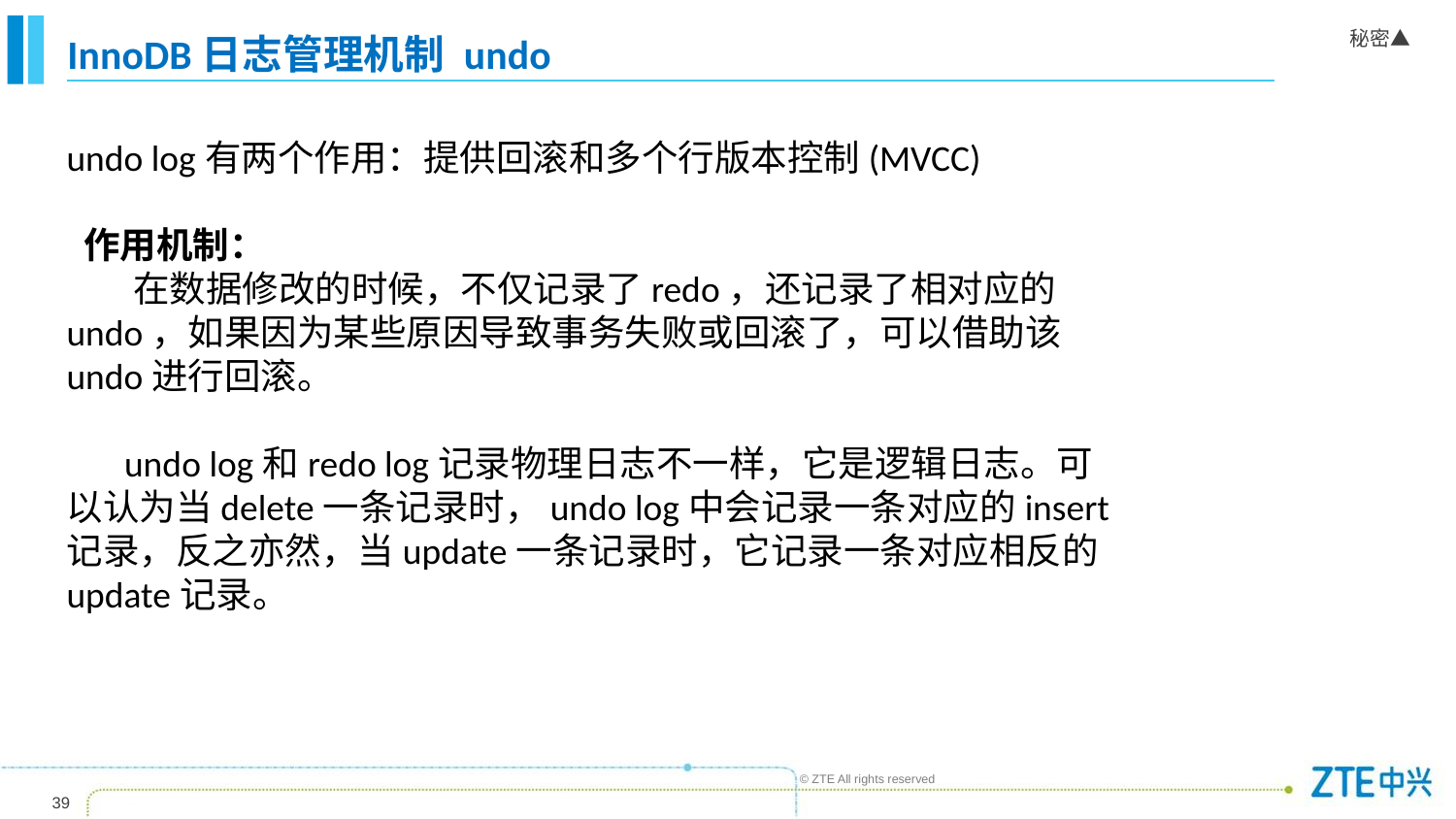

# InnoDB日志管理机制 undo
undo log有两个作用：提供回滚和多个行版本控制(MVCC)

 作用机制：
       在数据修改的时候，不仅记录了redo，还记录了相对应的undo，如果因为某些原因导致事务失败或回滚了，可以借助该undo进行回滚。

       undo log和redo log记录物理日志不一样，它是逻辑日志。可以认为当delete一条记录时，undo log中会记录一条对应的insert记录，反之亦然，当update一条记录时，它记录一条对应相反的update记录。